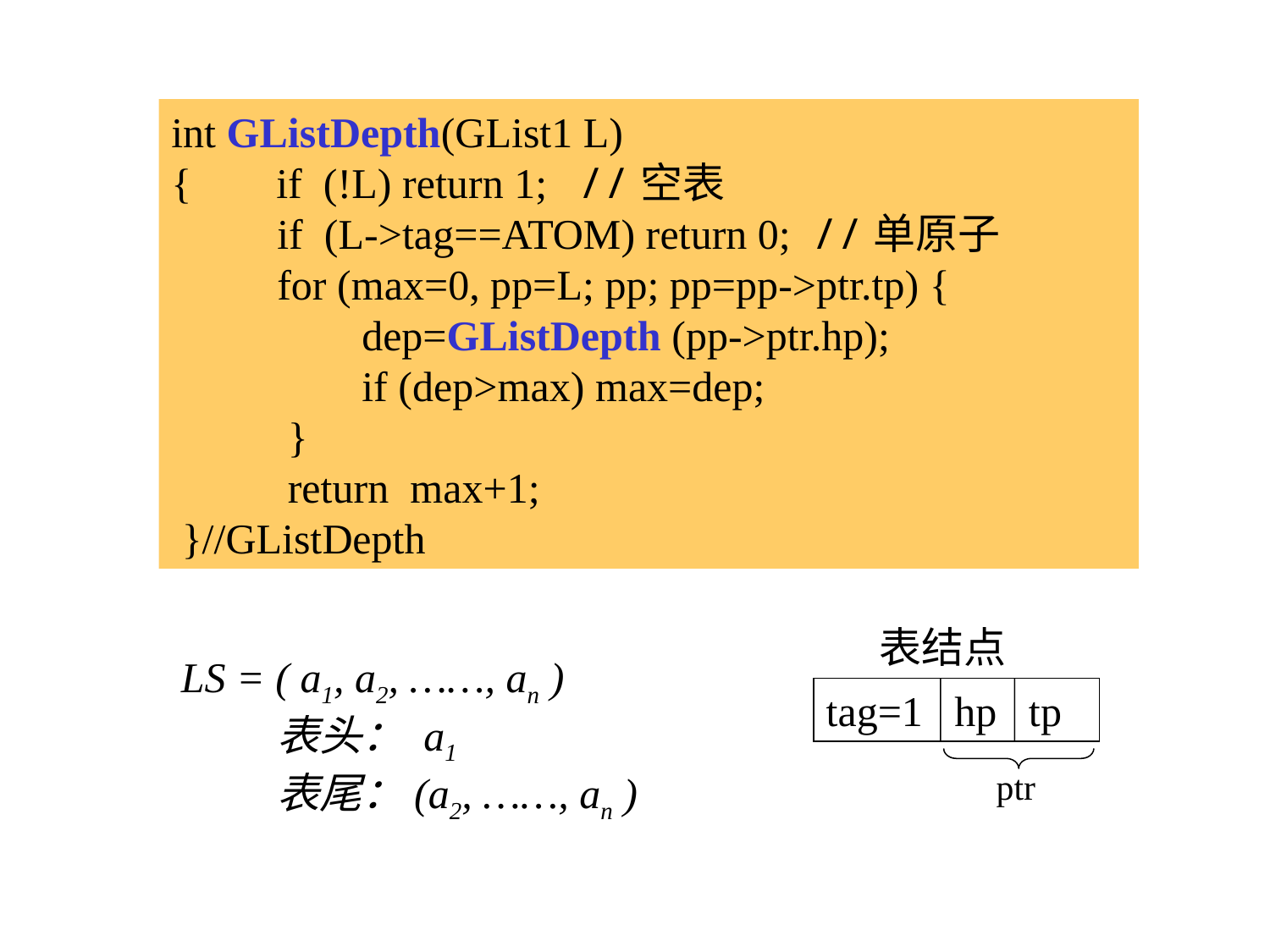

int GListDepth(GList1 L)
{        if  (!L) return 1;   //空表
          if  (L->tag==ATOM) return 0;  //单原子
          for (max=0, pp=L; pp; pp=pp->ptr.tp) {
                  dep=GListDepth (pp->ptr.hp);
                  if (dep>max) max=dep;
           }
           return  max+1;
 }//GListDepth
表结点
tag=1   hp   tp

ptr
LS = ( a1, a2, ……, an )
         表头： a1
         表尾：(a2, ……, an )